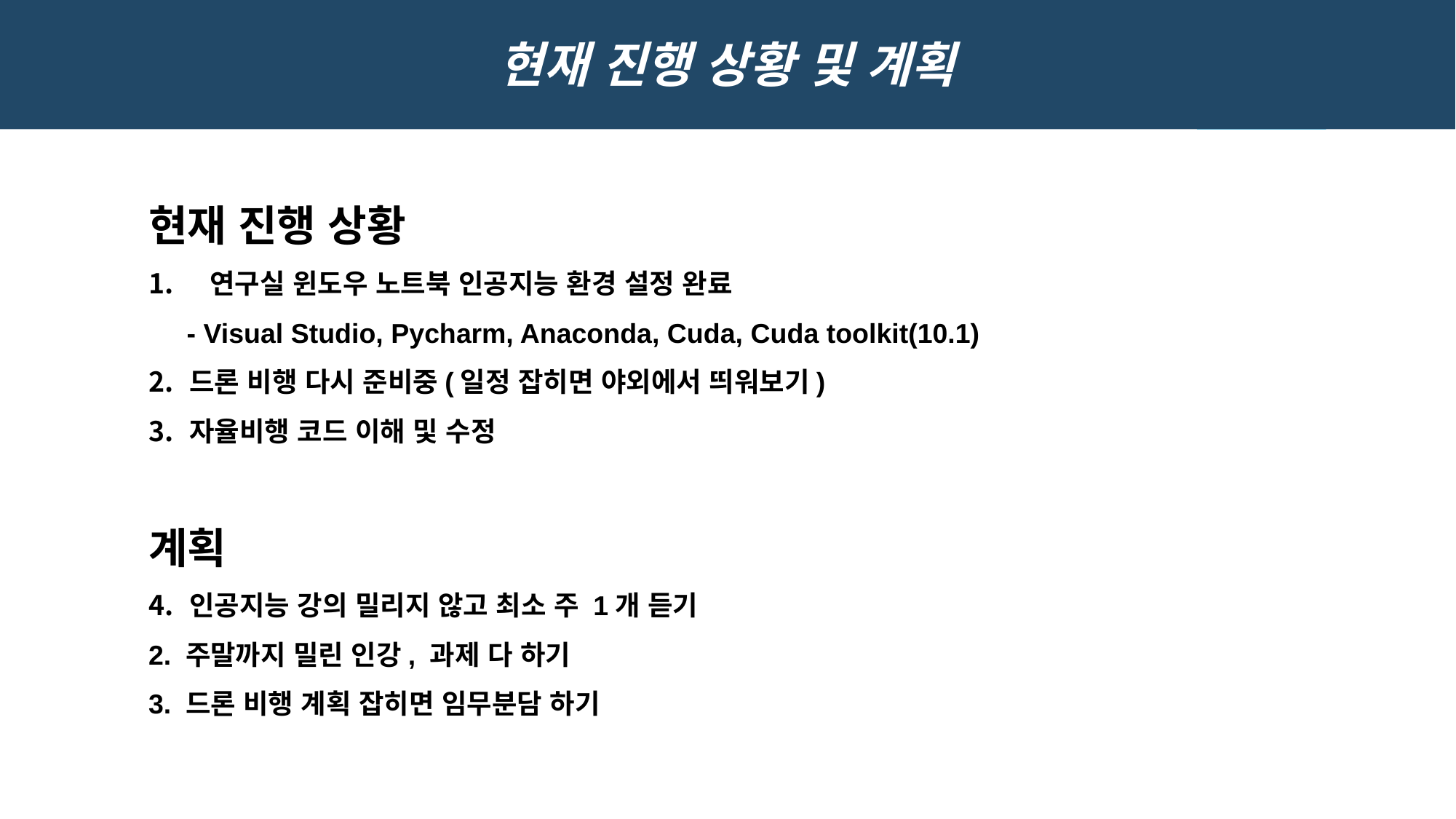

현재 진행 상황 및 계획

현재 진행 상황
연구실 윈도우 노트북 인공지능 환경 설정 완료
     - Visual Studio, Pycharm, Anaconda, Cuda, Cuda toolkit(10.1)
드론 비행 다시 준비중(일정 잡히면 야외에서 띄워보기)
자율비행 코드 이해 및 수정

계획
인공지능 강의 밀리지 않고 최소 주 1개 듣기
2. 주말까지 밀린 인강, 과제 다 하기
3. 드론 비행 계획 잡히면 임무분담 하기